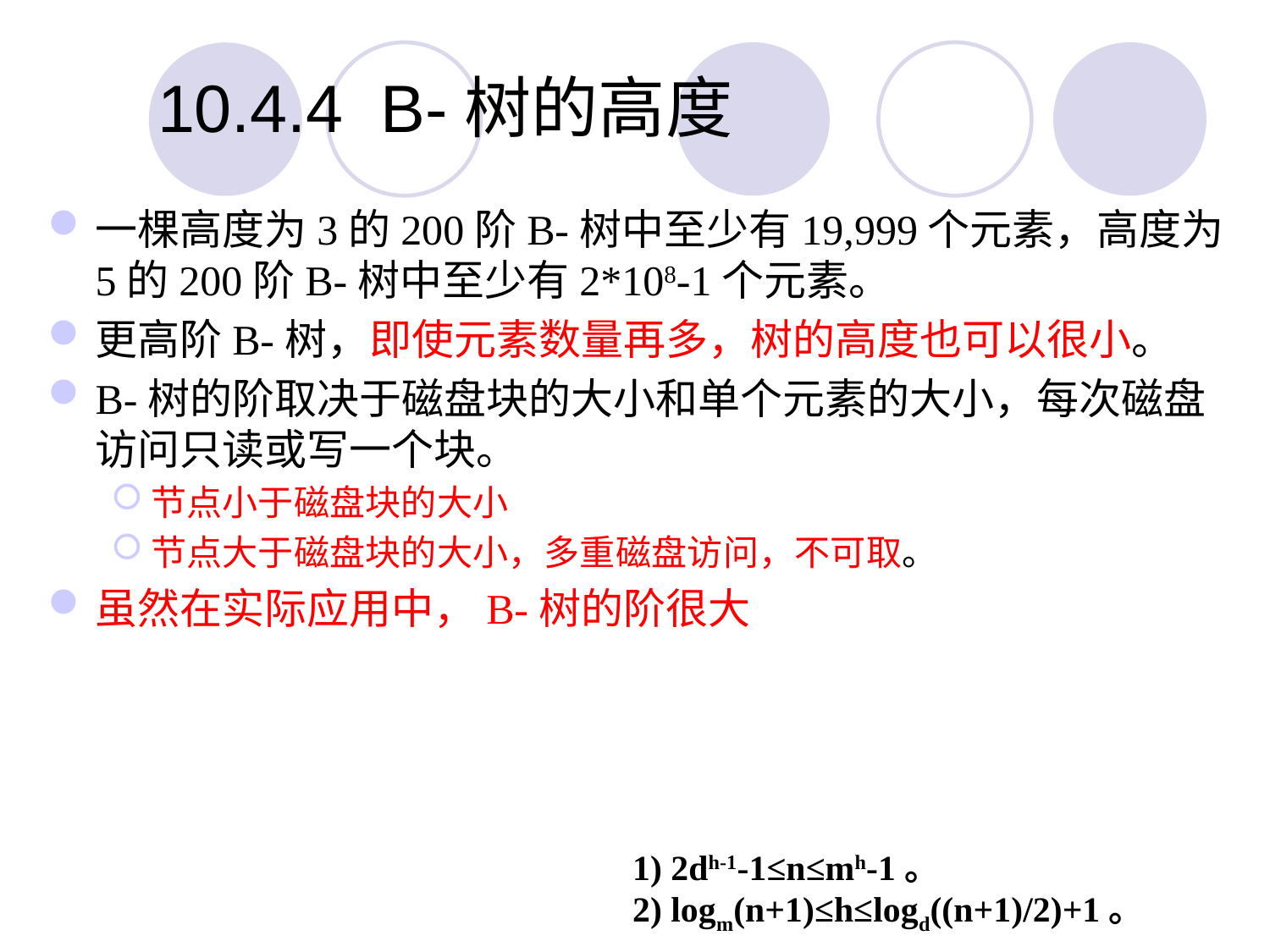

10.4.4  B-树的高度
58

一棵高度为3的200阶B-树中至少有19,999个元素，高度为5的200阶B-树中至少有2*108-1个元素。
更高阶B-树，即使元素数量再多，树的高度也可以很小。
B-树的阶取决于磁盘块的大小和单个元素的大小，每次磁盘访问只读或写一个块。
节点小于磁盘块的大小
节点大于磁盘块的大小，多重磁盘访问，不可取。
虽然在实际应用中，B-树的阶很大
1) 2dh-1-1≤n≤mh-1。
2) logm(n+1)≤h≤logd((n+1)/2)+1。